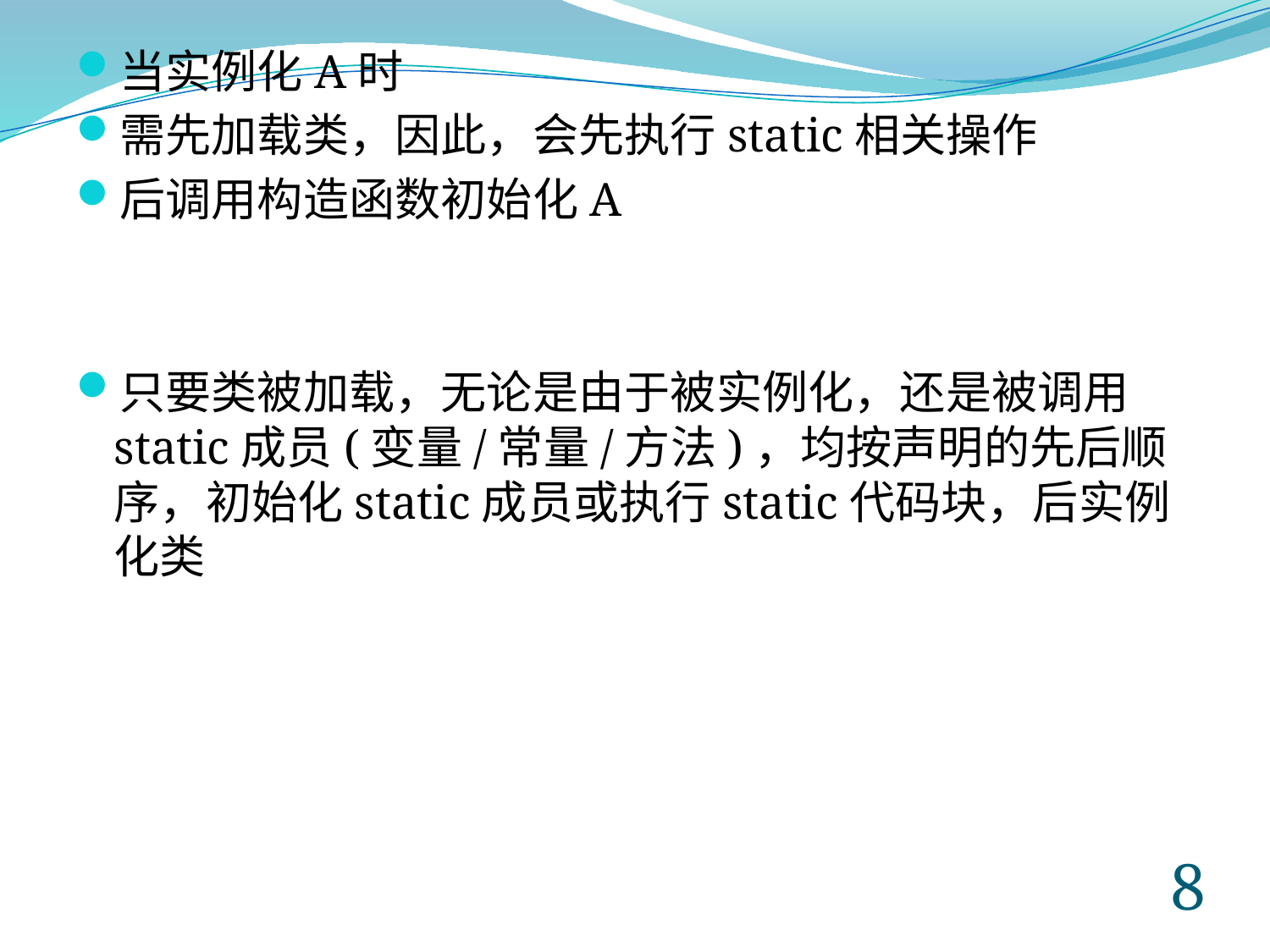

当实例化A时
需先加载类，因此，会先执行static相关操作
后调用构造函数初始化A

只要类被加载，无论是由于被实例化，还是被调用static成员(变量/常量/方法)，均按声明的先后顺序，初始化static成员或执行static代码块，后实例化类

8